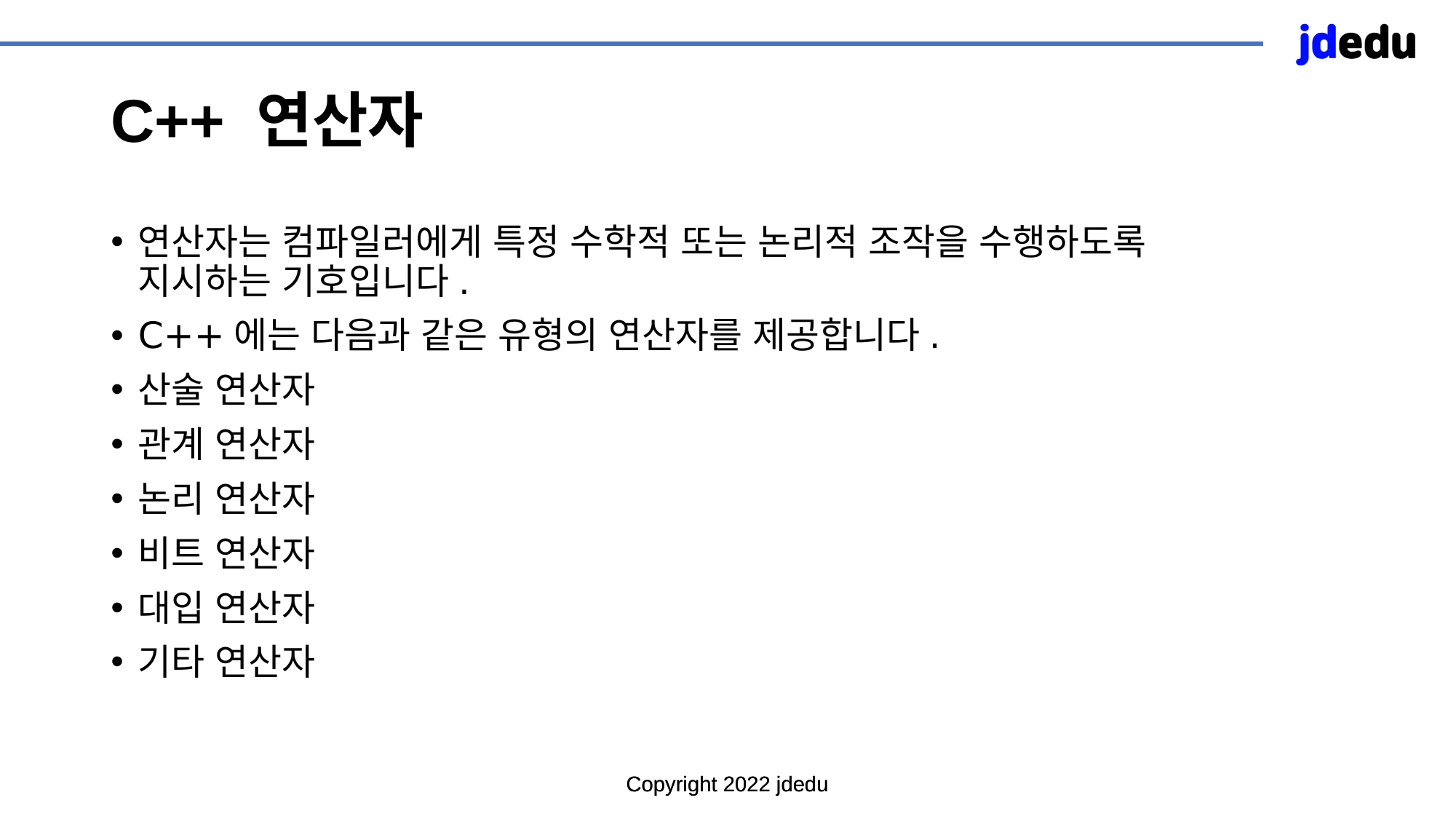

# C++ 연산자
연산자는 컴파일러에게 특정 수학적 또는 논리적 조작을 수행하도록 지시하는 기호입니다.
C++에는 다음과 같은 유형의 연산자를 제공합니다.
산술 연산자
관계 연산자
논리 연산자
비트 연산자
대입 연산자
기타 연산자